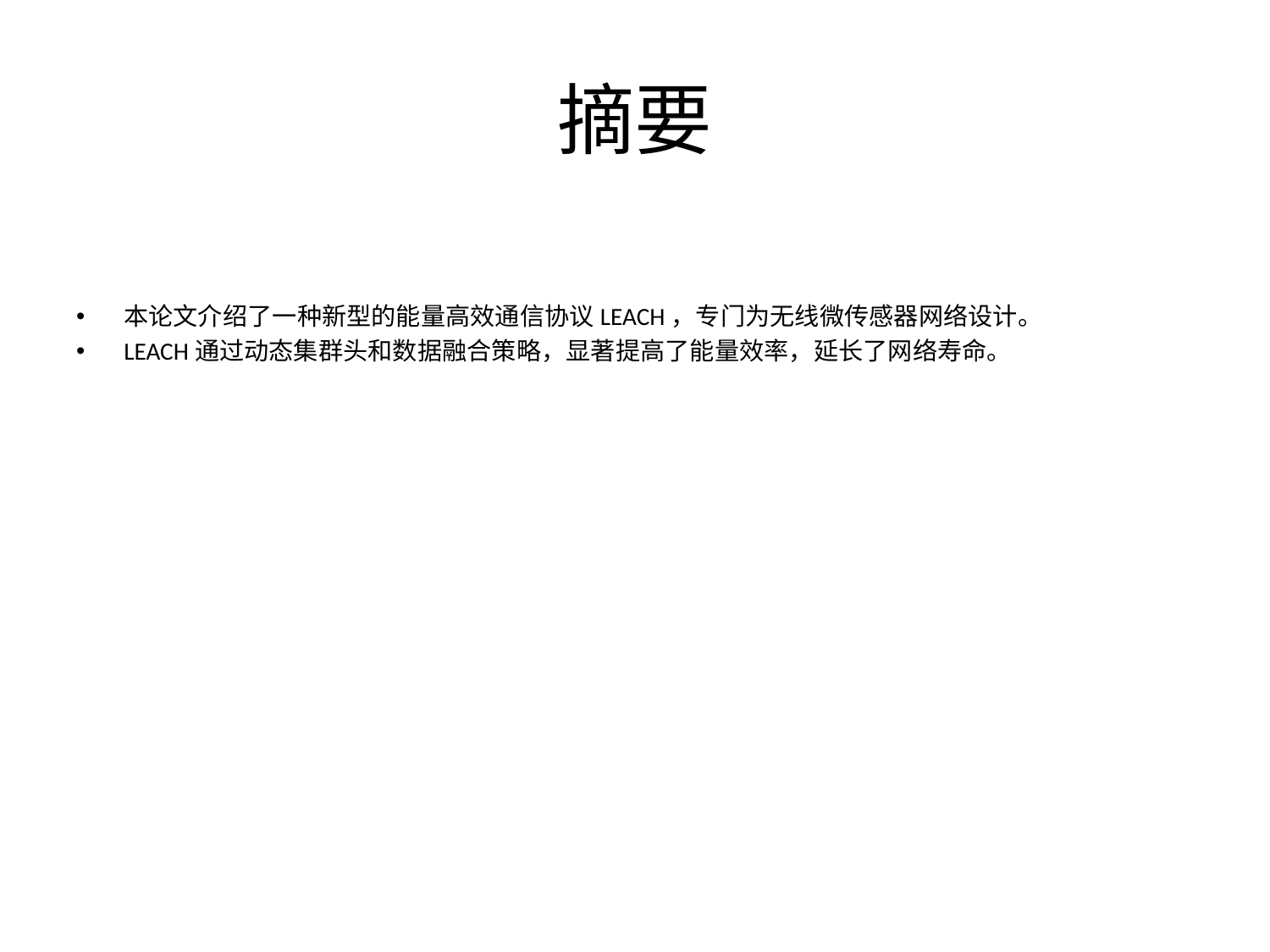

# 摘要

本论文介绍了一种新型的能量高效通信协议LEACH，专门为无线微传感器网络设计。
LEACH通过动态集群头和数据融合策略，显著提高了能量效率，延长了网络寿命。